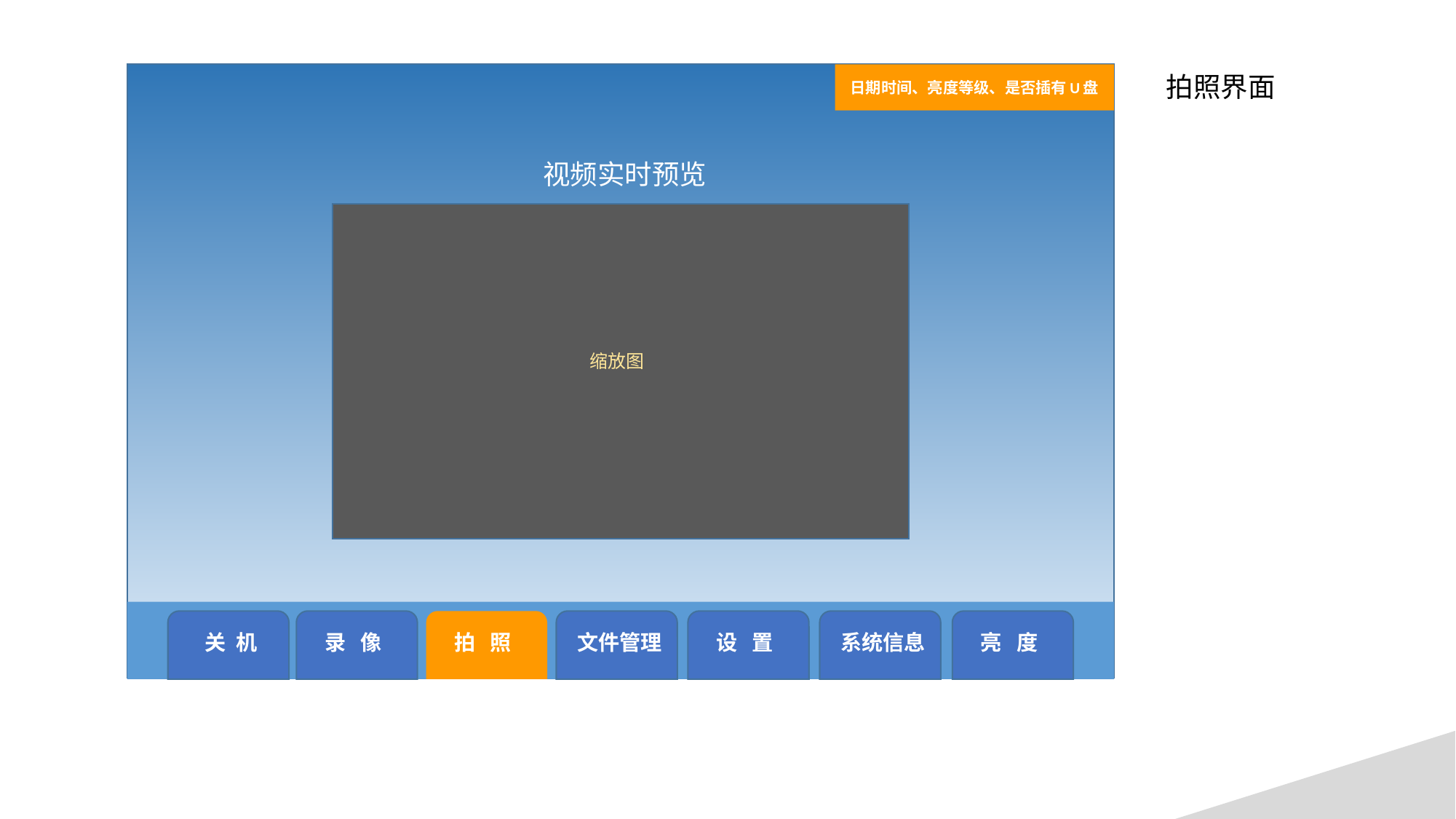

日期时间、亮度等级、是否插有U盘
拍照界面
视频实时预览

缩放图

关  机
录   像
拍   照
文件管理
设   置
系统信息
亮   度